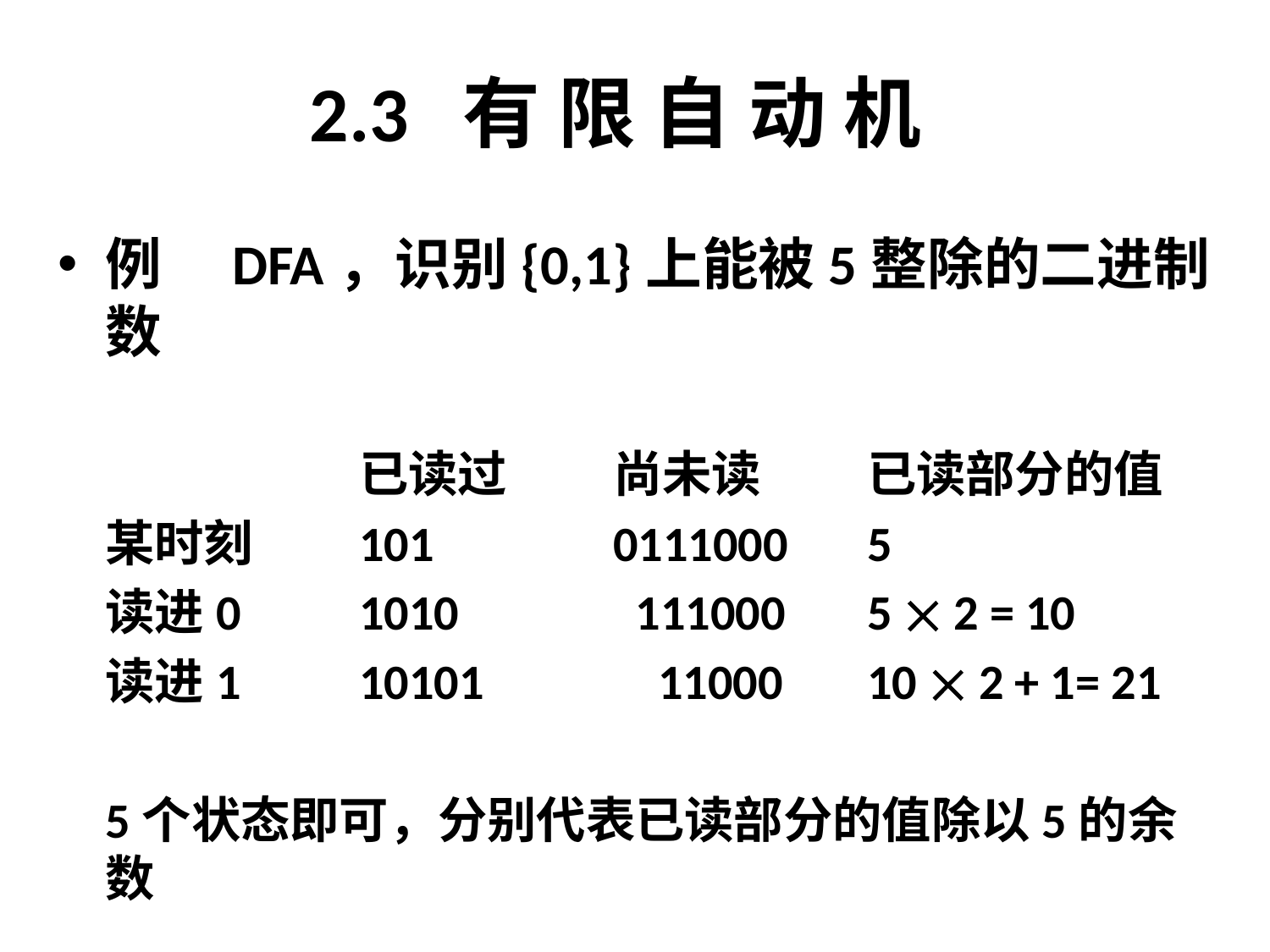

# 2.3  有 限 自 动 机
例	DFA，识别{0,1}上能被5整除的二进制数

			已读过	尚未读	已读部分的值
	某时刻	101		0111000	5
	读进0	1010		  111000	5 × 2 = 10
	读进1	10101		    11000	10 × 2 + 1= 21

	5个状态即可，分别代表已读部分的值除以5的余数